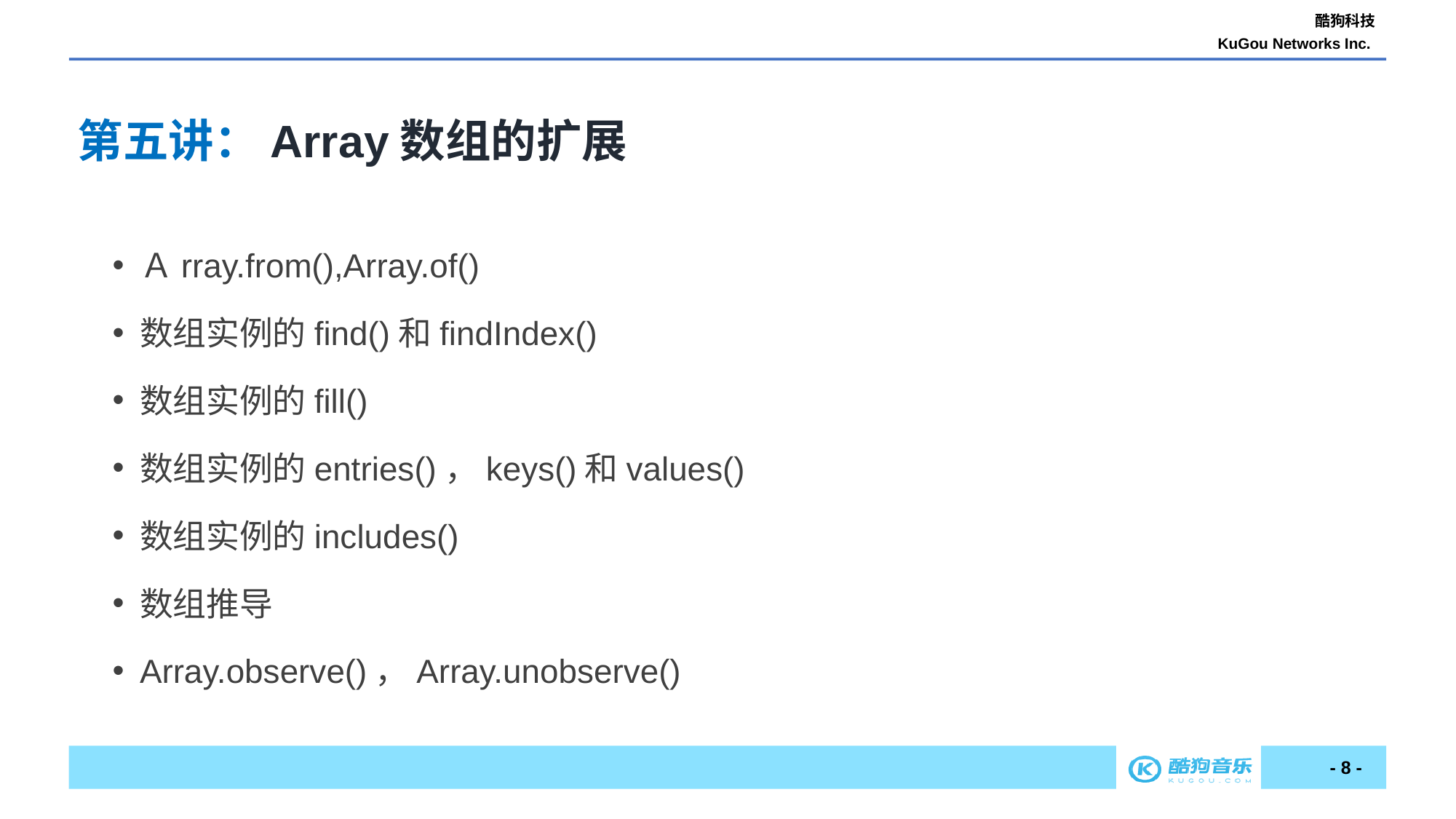

第五讲：Array数组的扩展
Ａrray.from(),Array.of()
数组实例的find()和findIndex()
数组实例的fill()
数组实例的entries()，keys()和values()
数组实例的includes()
数组推导
Array.observe()，Array.unobserve()